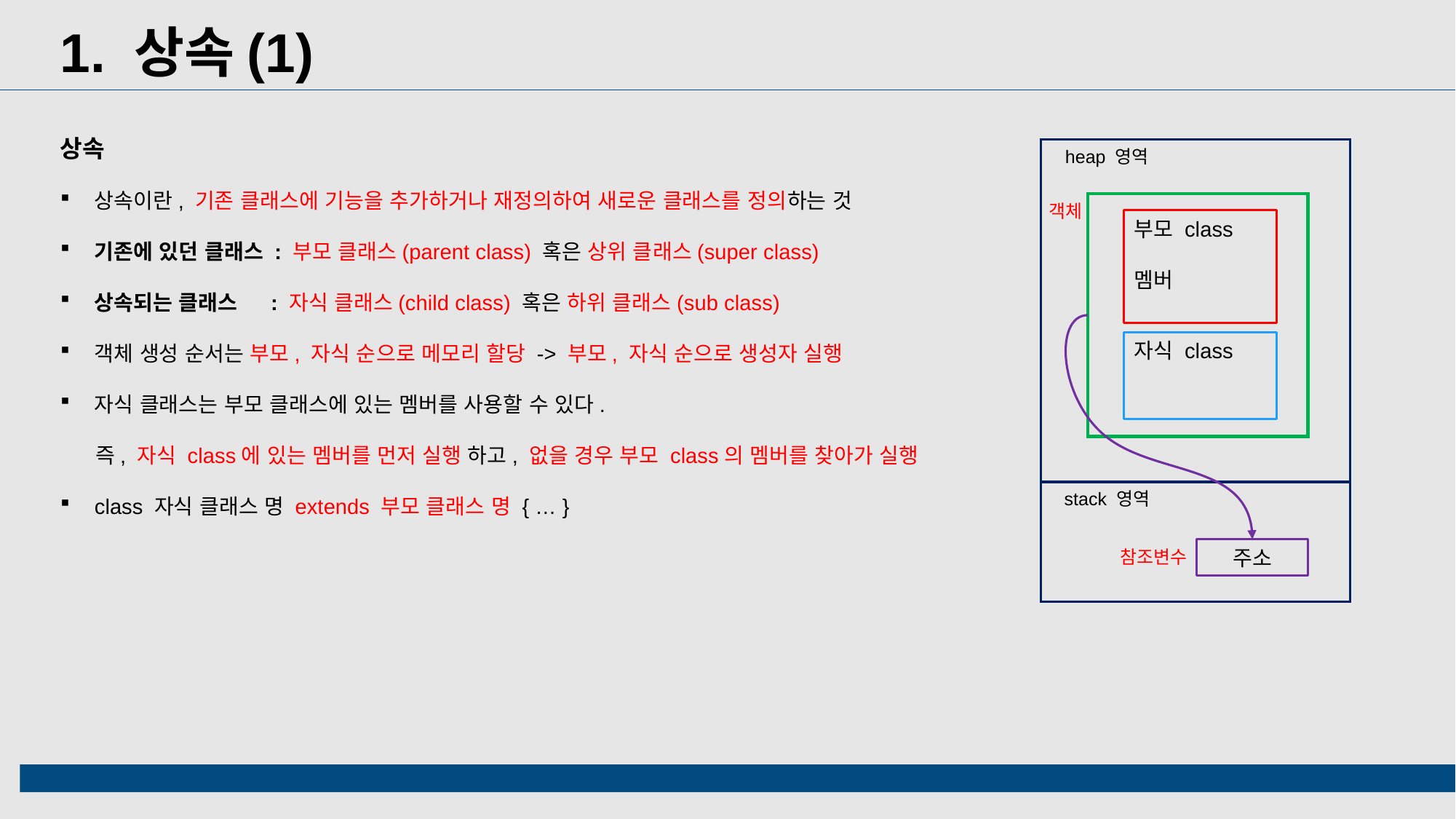

1. 상속(1)
상속
상속이란, 기존 클래스에 기능을 추가하거나 재정의하여 새로운 클래스를 정의하는 것
기존에 있던 클래스 : 부모 클래스(parent class) 혹은 상위 클래스(super class)
상속되는 클래스     : 자식 클래스(child class) 혹은 하위 클래스(sub class)
객체 생성 순서는 부모, 자식 순으로 메모리 할당 -> 부모, 자식 순으로 생성자 실행
자식 클래스는 부모 클래스에 있는 멤버를 사용할 수 있다.
     즉, 자식 class에 있는 멤버를 먼저 실행 하고, 없을 경우 부모 class의 멤버를 찾아가 실행
class 자식 클래스 명 extends 부모 클래스 명 { … }

heap 영역

객체
부모 class

멤버

자식 class

stack 영역

주소
참조변수